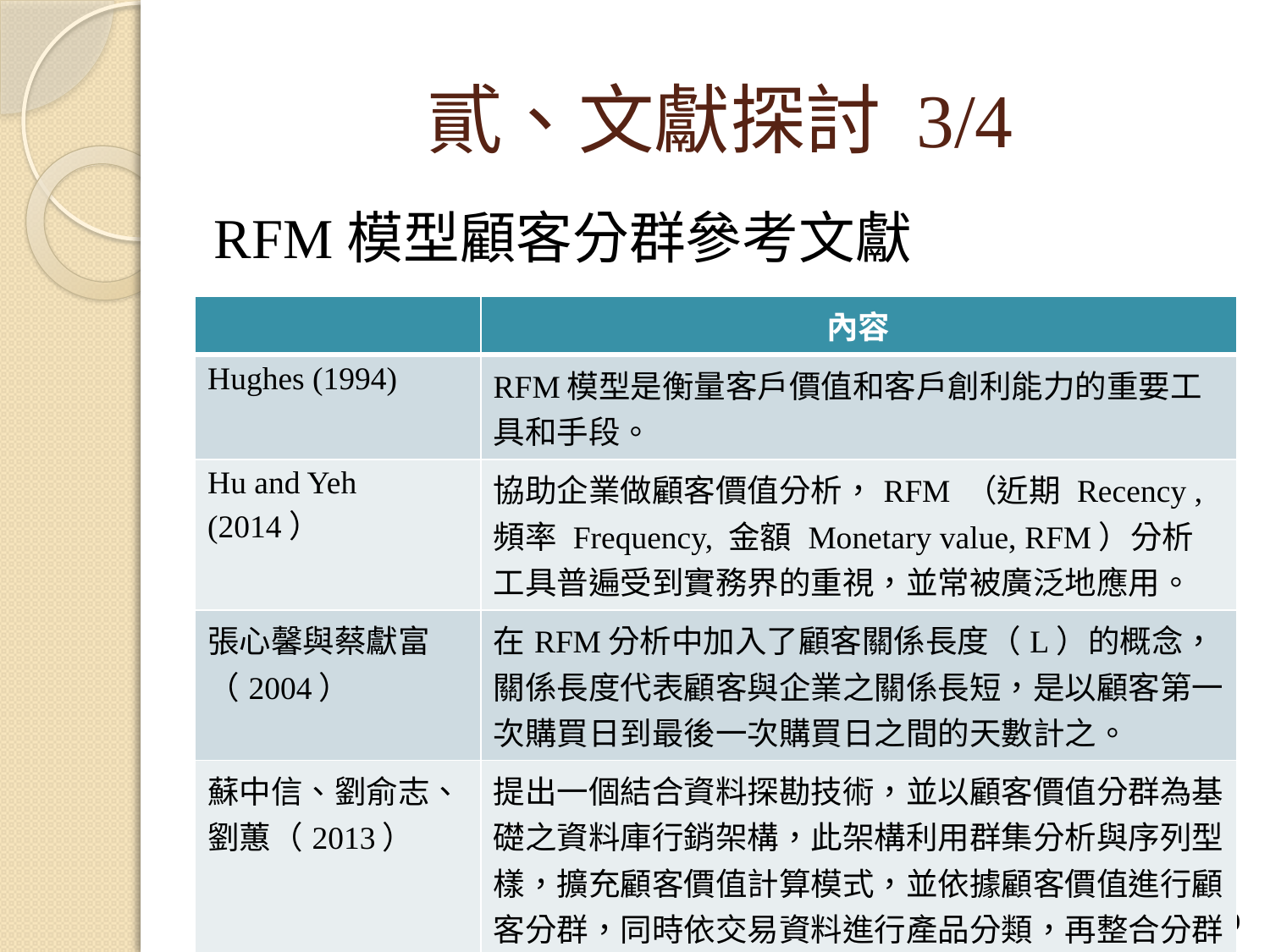

# 貳、文獻探討 3/4
RFM模型顧客分群參考文獻
|  | 內容 |
| --- | --- |
| Hughes (1994) | RFM模型是衡量客戶價值和客戶創利能力的重要工具和手段。 |
| Hu and Yeh (2014） | 協助企業做顧客價值分析，RFM （近期 Recency , 頻率 Frequency, 金額 Monetary value, RFM）分析工具普遍受到實務界的重視，並常被廣泛地應用。 |
| 張心馨與蔡獻富（2004） | 在RFM分析中加入了顧客關係長度（L）的概念，關係長度代表顧客與企業之關係長短，是以顧客第一次購買日到最後一次購買日之間的天數計之。 |
| 蘇中信、劉俞志、劉蕙（2013） | 提出一個結合資料探勘技術，並以顧客價值分群為基礎之資料庫行銷架構，此架構利用群集分析與序列型樣，擴充顧客價值計算模式，並依據顧客價值進行顧客分群，同時依交易資料進行產品分類，再整合分群與產品分類結果做為策略擬定依據。 |
10